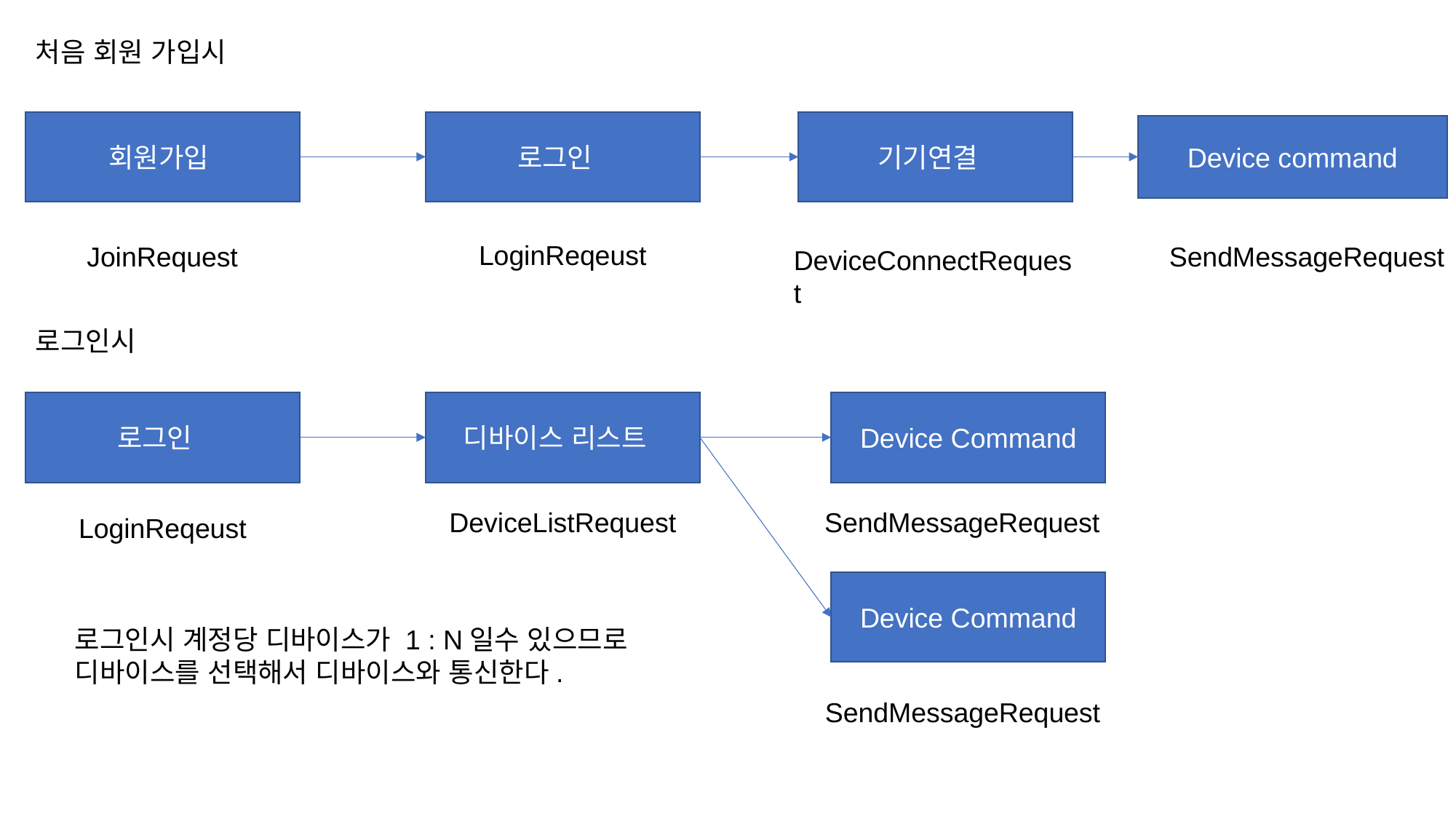

처음 회원 가입시
회원가입
로그인
기기연결
Device command
LoginReqeust

JoinRequest
SendMessageRequest
DeviceConnectRequest
로그인시
로그인
디바이스 리스트
Device Command
DeviceListRequest
SendMessageRequest
LoginReqeust

Device Command
로그인시 계정당 디바이스가 1 : N일수 있으므로
디바이스를 선택해서 디바이스와 통신한다.
SendMessageRequest